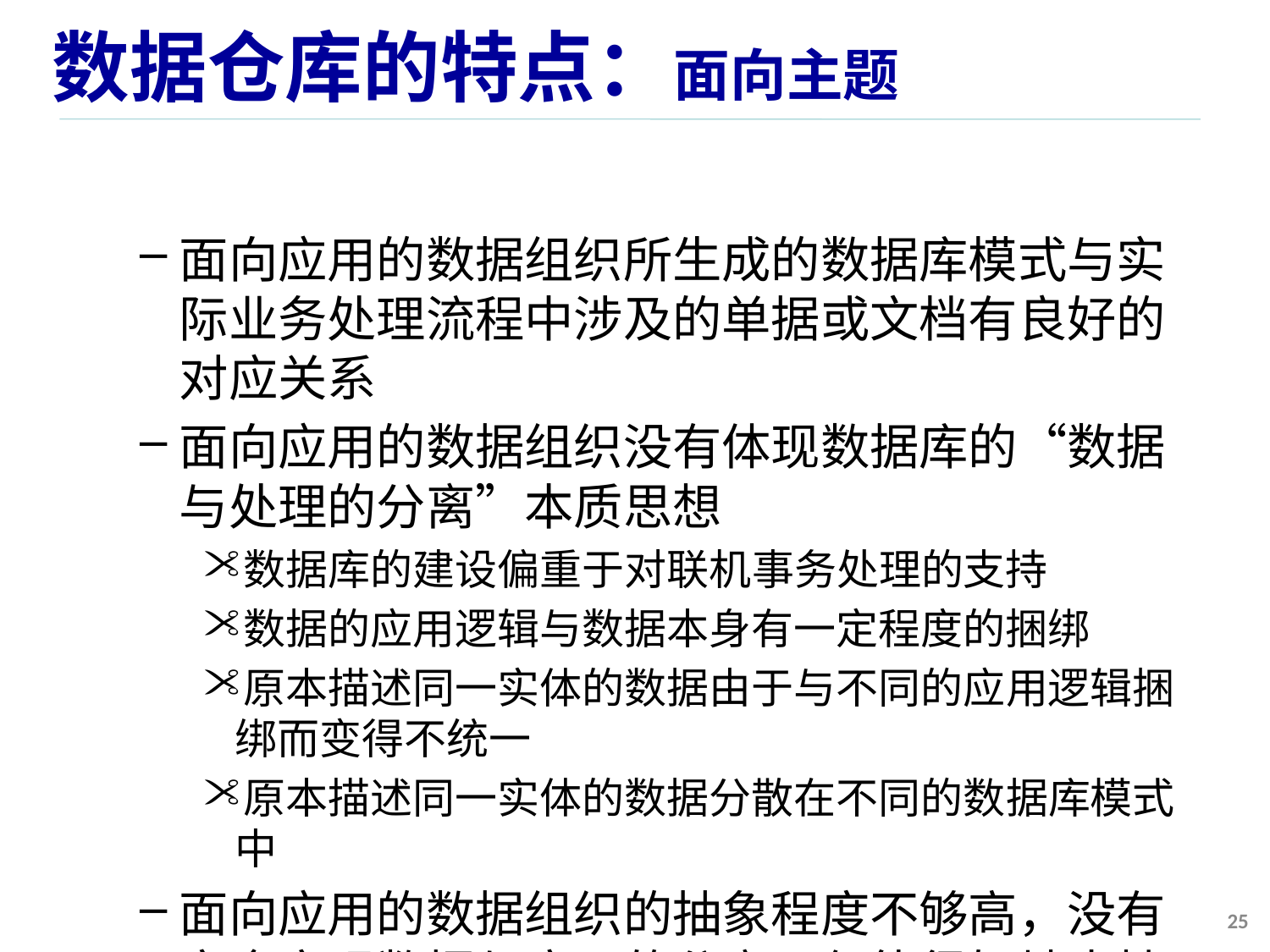

# 数据仓库的特点：面向主题
面向应用的数据组织所生成的数据库模式与实际业务处理流程中涉及的单据或文档有良好的对应关系
面向应用的数据组织没有体现数据库的“数据与处理的分离”本质思想
数据库的建设偏重于对联机事务处理的支持
数据的应用逻辑与数据本身有一定程度的捆绑
原本描述同一实体的数据由于与不同的应用逻辑捆绑而变得不统一
原本描述同一实体的数据分散在不同的数据库模式中
面向应用的数据组织的抽象程度不够高，没有完全实现数据与应用的分离，但能很好地支持OLTP
25